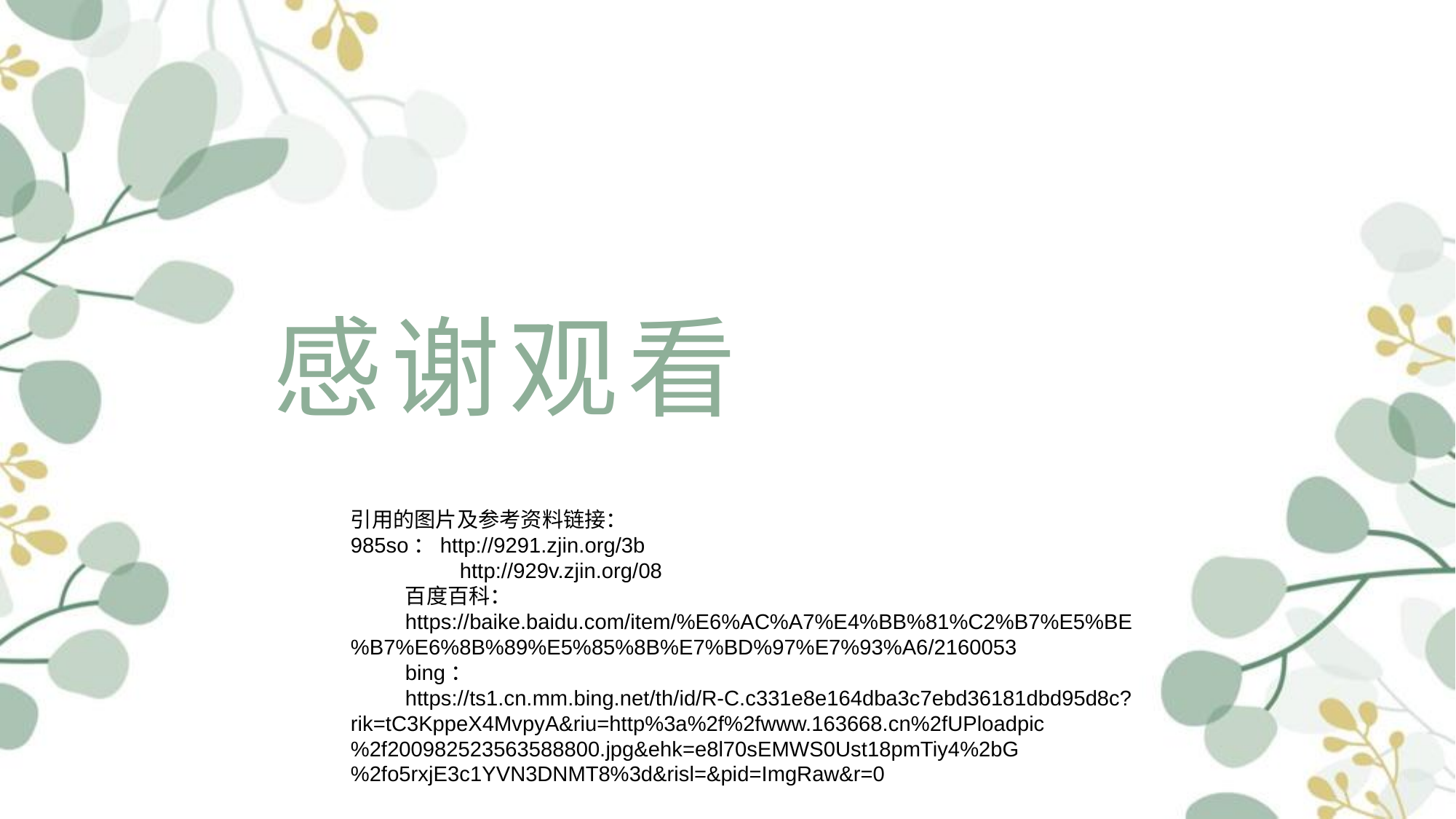

# 感谢观看
引用的图片及参考资料链接：
985so：http://9291.zjin.org/3b
http://929v.zjin.org/08
百度百科：
https://baike.baidu.com/item/%E6%AC%A7%E4%BB%81%C2%B7%E5%BE%B7%E6%8B%89%E5%85%8B%E7%BD%97%E7%93%A6/2160053
bing：
https://ts1.cn.mm.bing.net/th/id/R-C.c331e8e164dba3c7ebd36181dbd95d8c?rik=tC3KppeX4MvpyA&riu=http%3a%2f%2fwww.163668.cn%2fUPloadpic%2f200982523563588800.jpg&ehk=e8l70sEMWS0Ust18pmTiy4%2bG%2fo5rxjE3c1YVN3DNMT8%3d&risl=&pid=ImgRaw&r=0